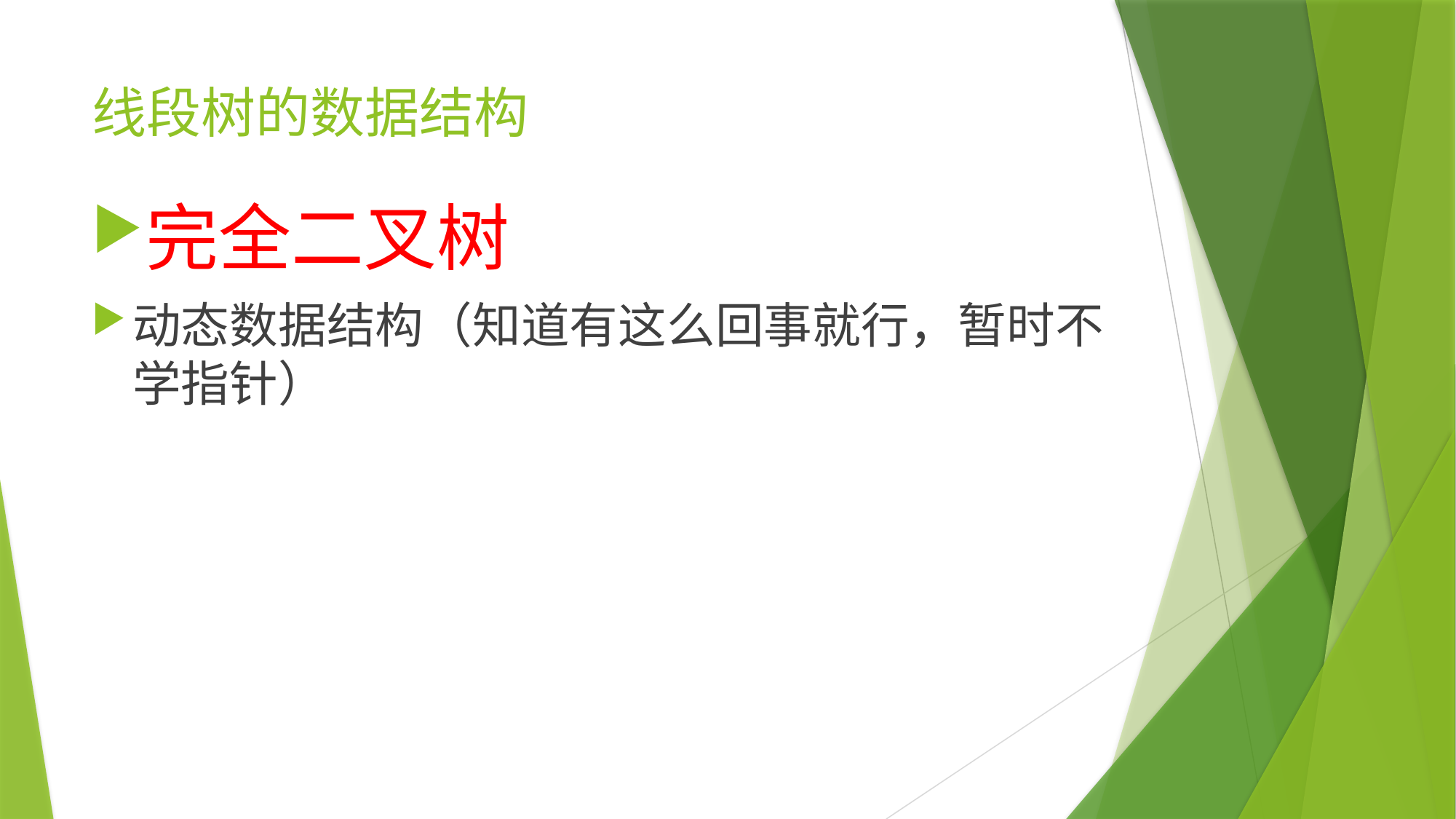

# 线段树的数据结构
完全二叉树
动态数据结构（知道有这么回事就行，暂时不学指针）